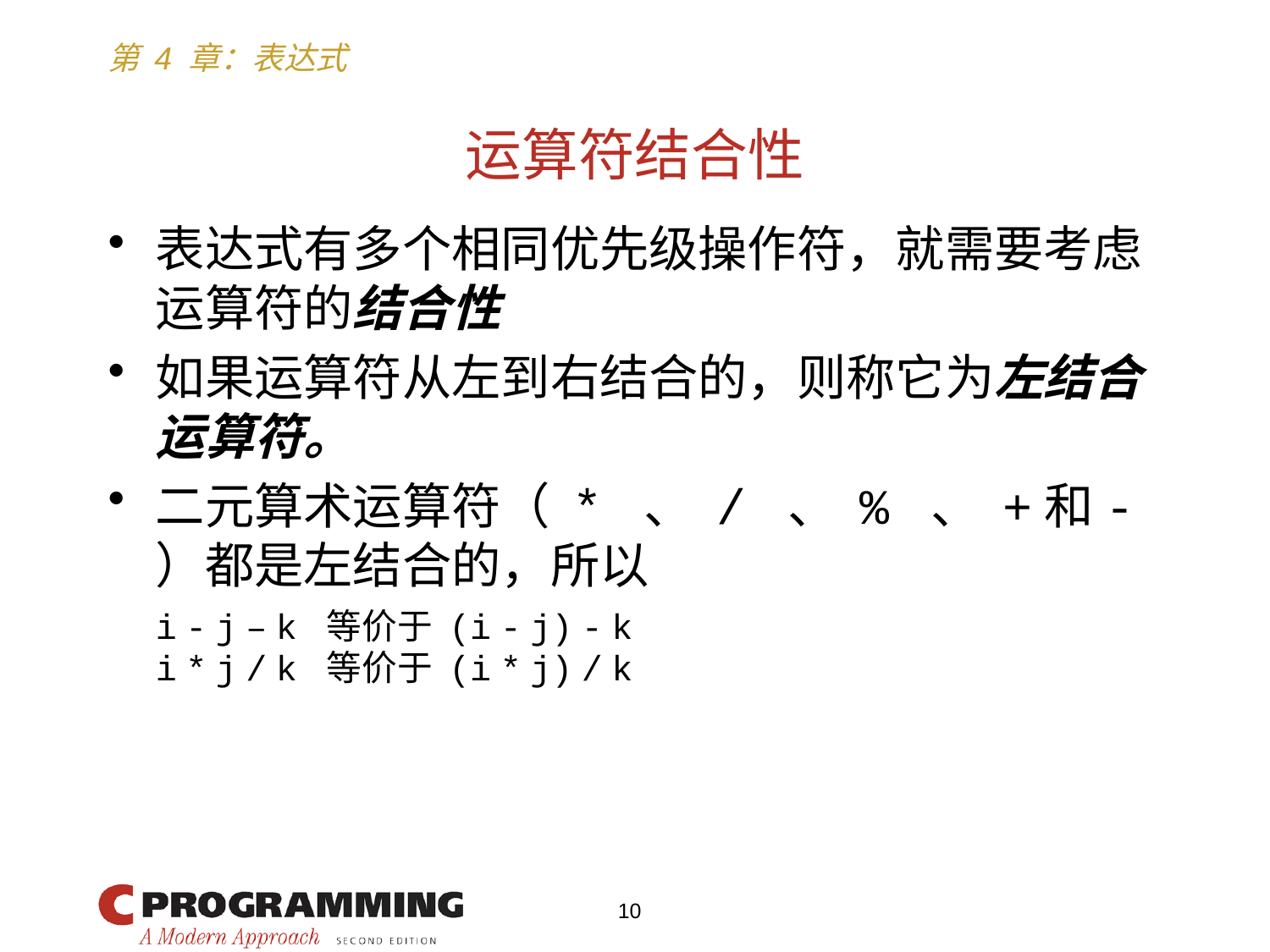

# 运算符结合性
表达式有多个相同优先级操作符，就需要考虑运算符的结合性
如果运算符从左到右结合的，则称它为左结合运算符。
二元算术运算符（ * 、 / 、 % 、 +和- ）都是左结合的，所以
	i - j – k 等价于 (i - j) - k
	i * j / k 等价于 (i * j) / k

10